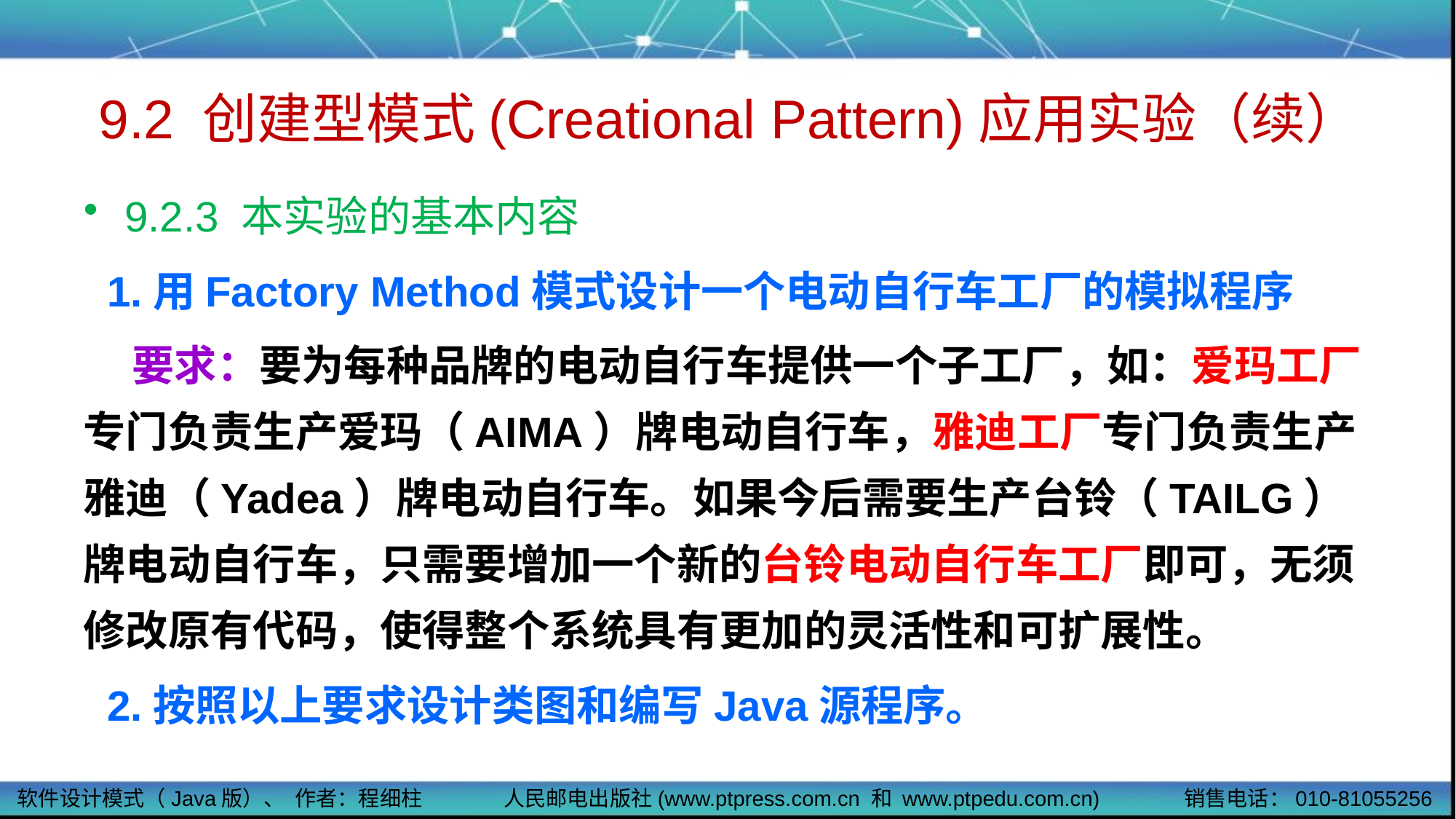

# 9.2 创建型模式(Creational Pattern)应用实验（续）
9.2.3 本实验的基本内容
  1.用Factory Method模式设计一个电动自行车工厂的模拟程序
    要求：要为每种品牌的电动自行车提供一个子工厂，如：爱玛工厂专门负责生产爱玛（AIMA）牌电动自行车，雅迪工厂专门负责生产雅迪（Yadea）牌电动自行车。如果今后需要生产台铃（TAILG）牌电动自行车，只需要增加一个新的台铃电动自行车工厂即可，无须修改原有代码，使得整个系统具有更加的灵活性和可扩展性。
  2.按照以上要求设计类图和编写Java源程序。
软件设计模式（Java版）、  作者：程细柱
人民邮电出版社(www.ptpress.com.cn 和 www.ptpedu.com.cn)
销售电话：010-81055256